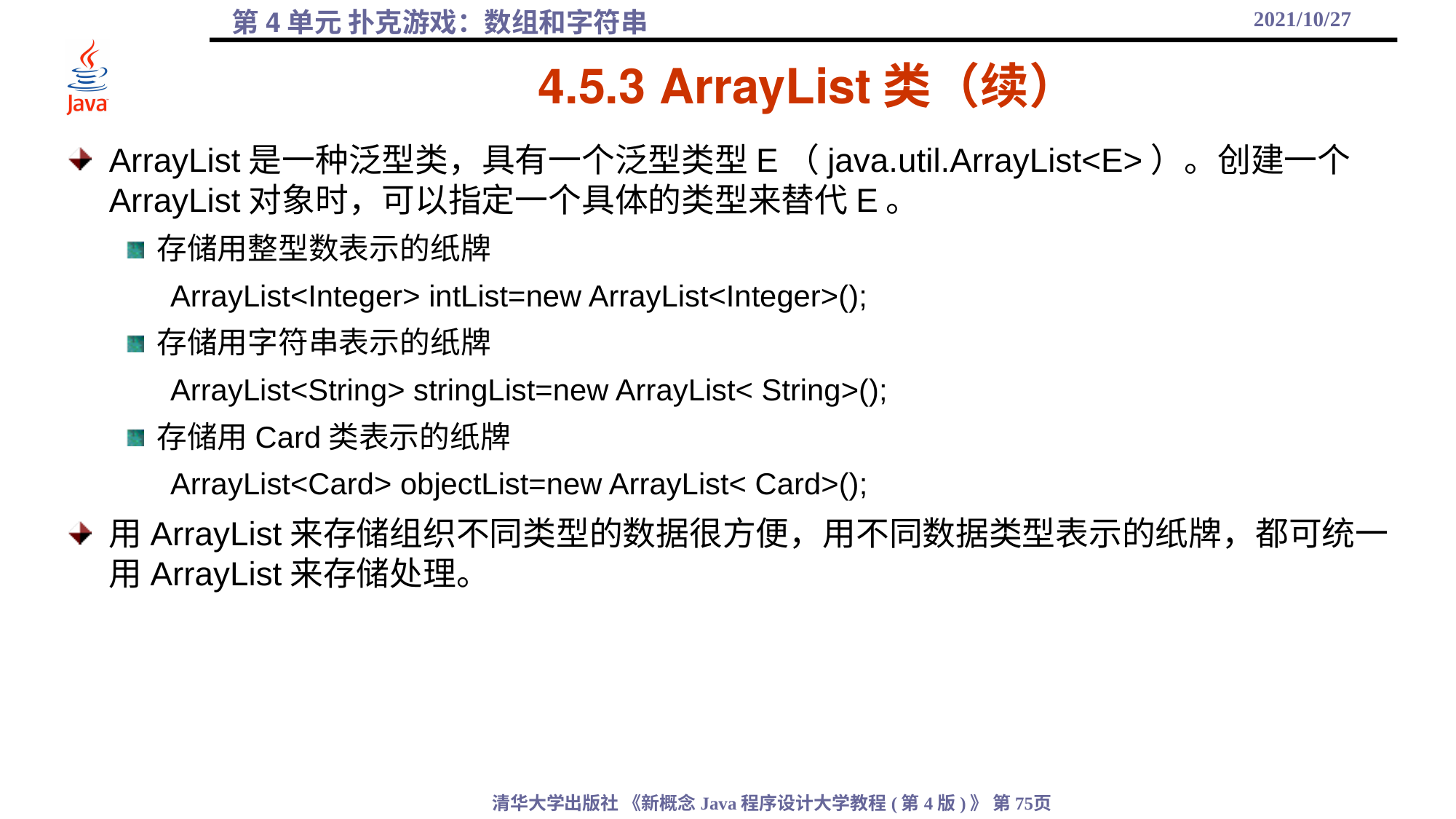

2021/10/27
# 4.5.3 ArrayList类（续）
ArrayList是一种泛型类，具有一个泛型类型E（java.util.ArrayList<E>）。创建一个ArrayList对象时，可以指定一个具体的类型来替代E。
存储用整型数表示的纸牌
ArrayList<Integer> intList=new ArrayList<Integer>();
存储用字符串表示的纸牌
ArrayList<String> stringList=new ArrayList< String>();
存储用Card类表示的纸牌
ArrayList<Card> objectList=new ArrayList< Card>();
用ArrayList来存储组织不同类型的数据很方便，用不同数据类型表示的纸牌，都可统一用ArrayList来存储处理。